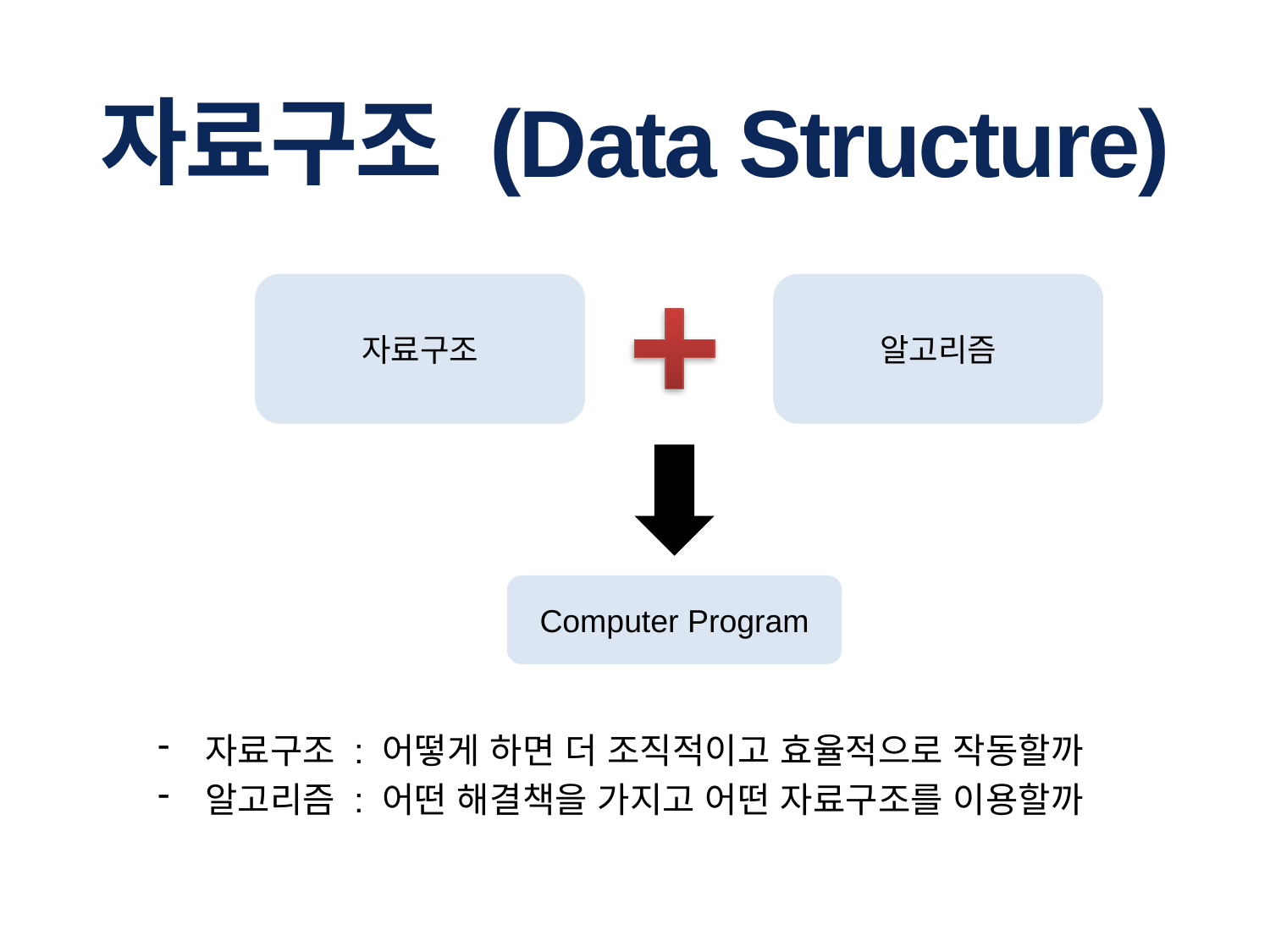

자료구조 (Data Structure)
자료구조
알고리즘

Computer Program
자료구조 : 어떻게 하면 더 조직적이고 효율적으로 작동할까
알고리즘 : 어떤 해결책을 가지고 어떤 자료구조를 이용할까